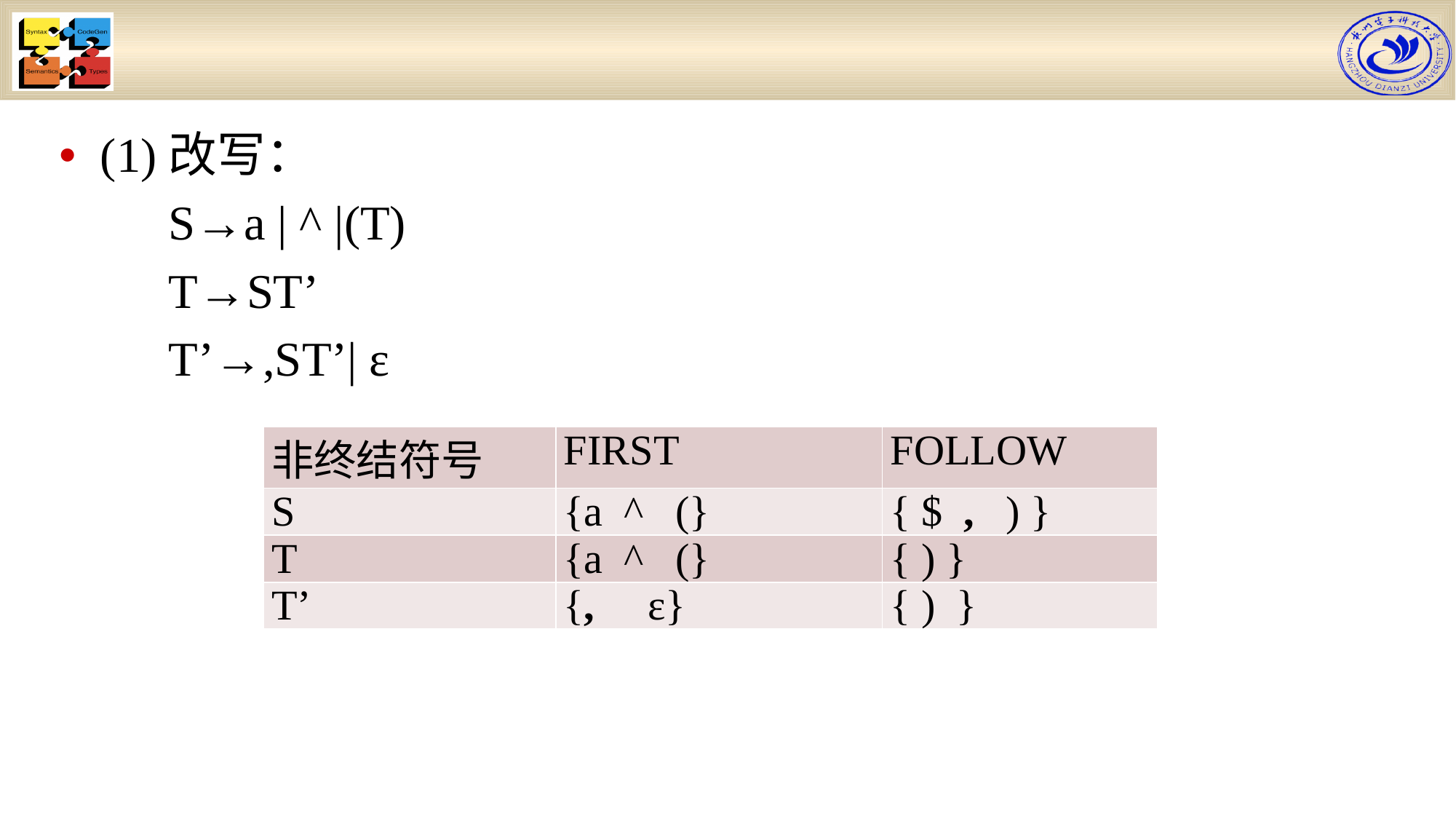

#
(1)改写：
	S→a | ^ |(T)
	T→ST’
	T’→,ST’| ε

| 非终结符号 | FIRST | FOLLOW |
| --- | --- | --- |
| S | {a ^ (} | { $ , ) } |
| T | {a ^ (} | { ) } |
| T’ | {, ε} | { ) } |